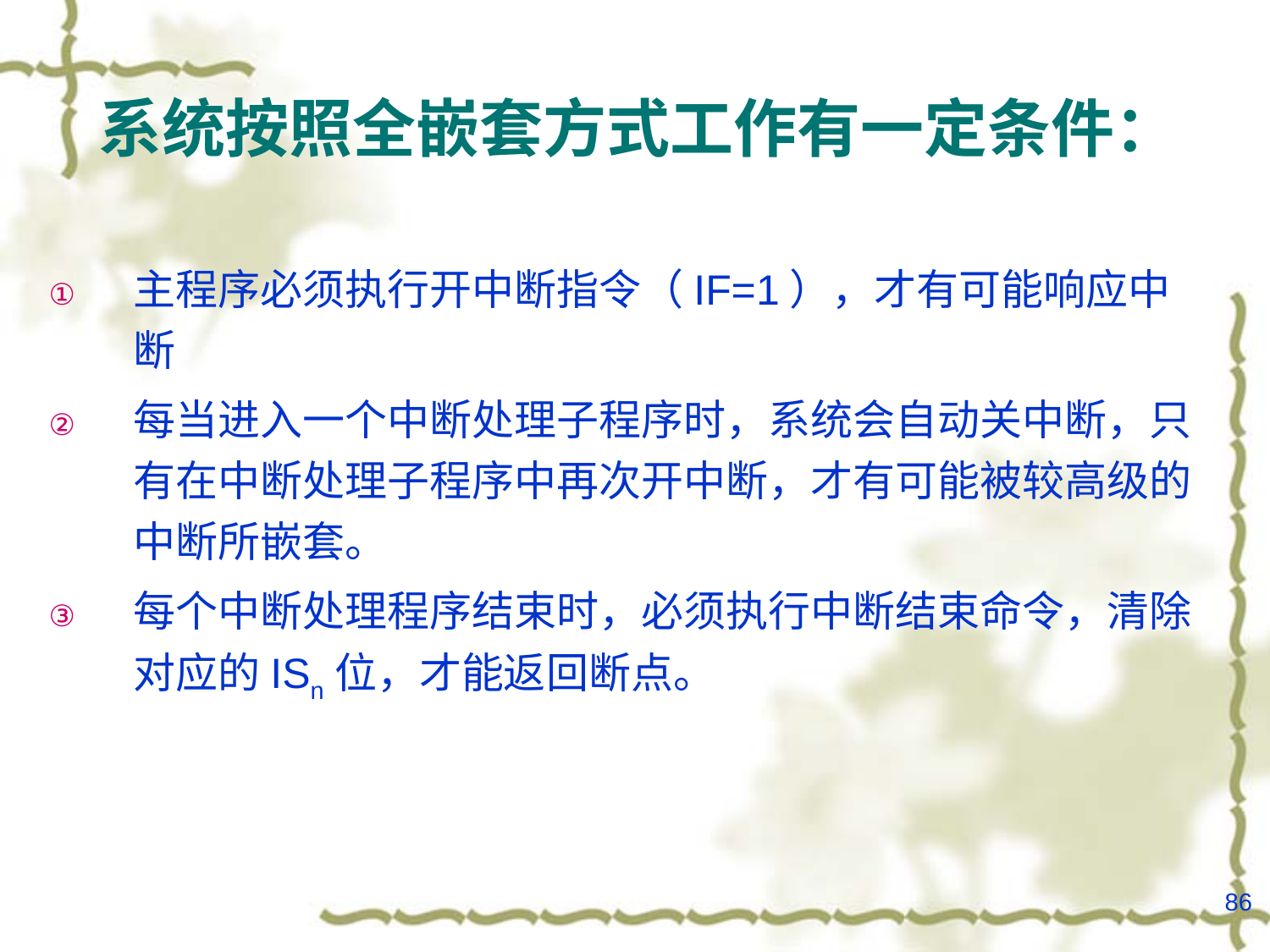

# 系统按照全嵌套方式工作有一定条件：
主程序必须执行开中断指令（IF=1），才有可能响应中断
每当进入一个中断处理子程序时，系统会自动关中断，只有在中断处理子程序中再次开中断，才有可能被较高级的中断所嵌套。
每个中断处理程序结束时，必须执行中断结束命令，清除对应的ISn位，才能返回断点。
86